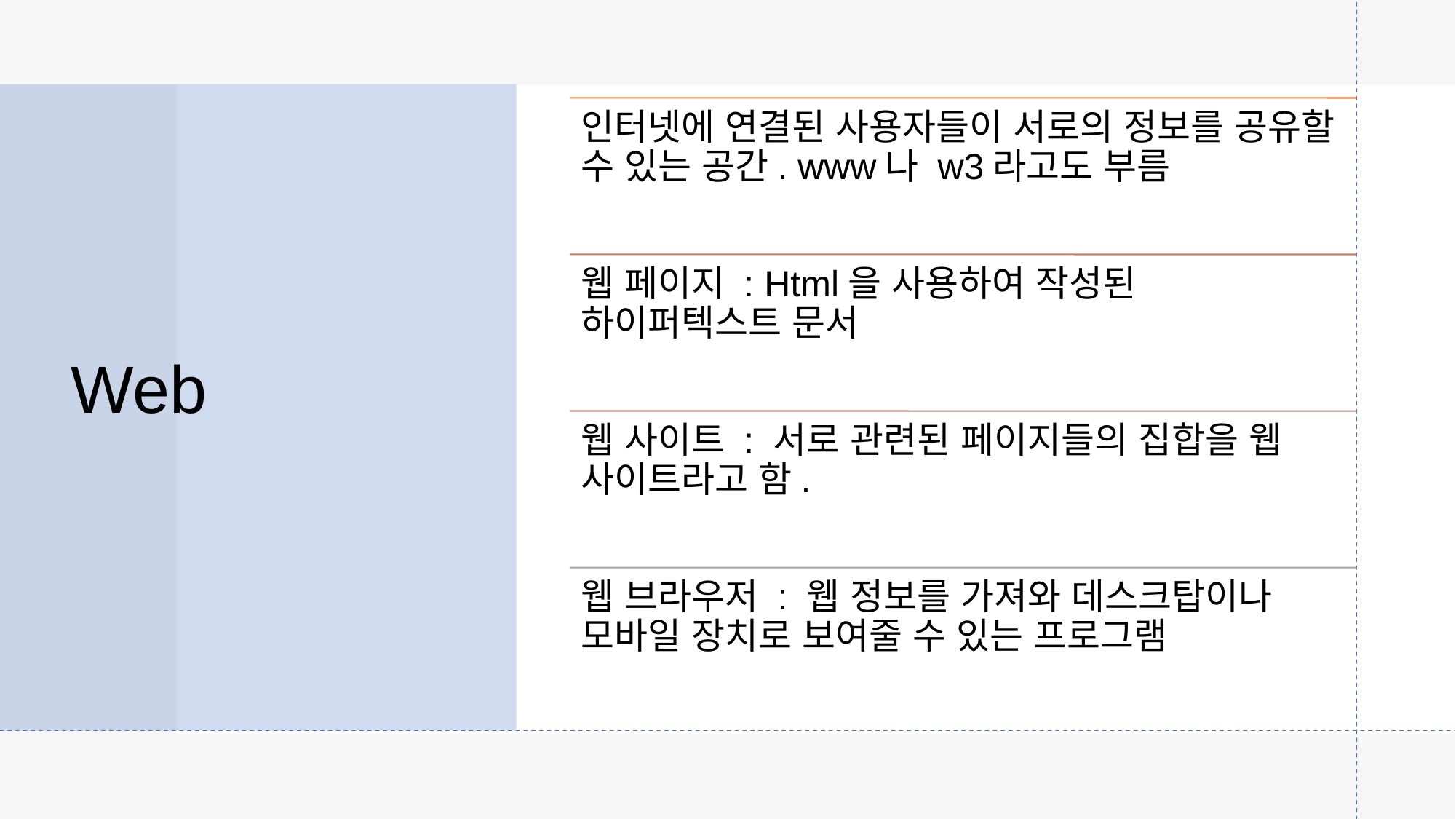

# Web

인터넷에 연결된 사용자들이 서로의 정보를 공유할 수 있는 공간. www나 w3라고도 부름
웹 페이지 : Html을 사용하여 작성된 하이퍼텍스트 문서
웹 사이트 : 서로 관련된 페이지들의 집합을 웹 사이트라고 함.
웹 브라우저 : 웹 정보를 가져와 데스크탑이나 모바일 장치로 보여줄 수 있는 프로그램